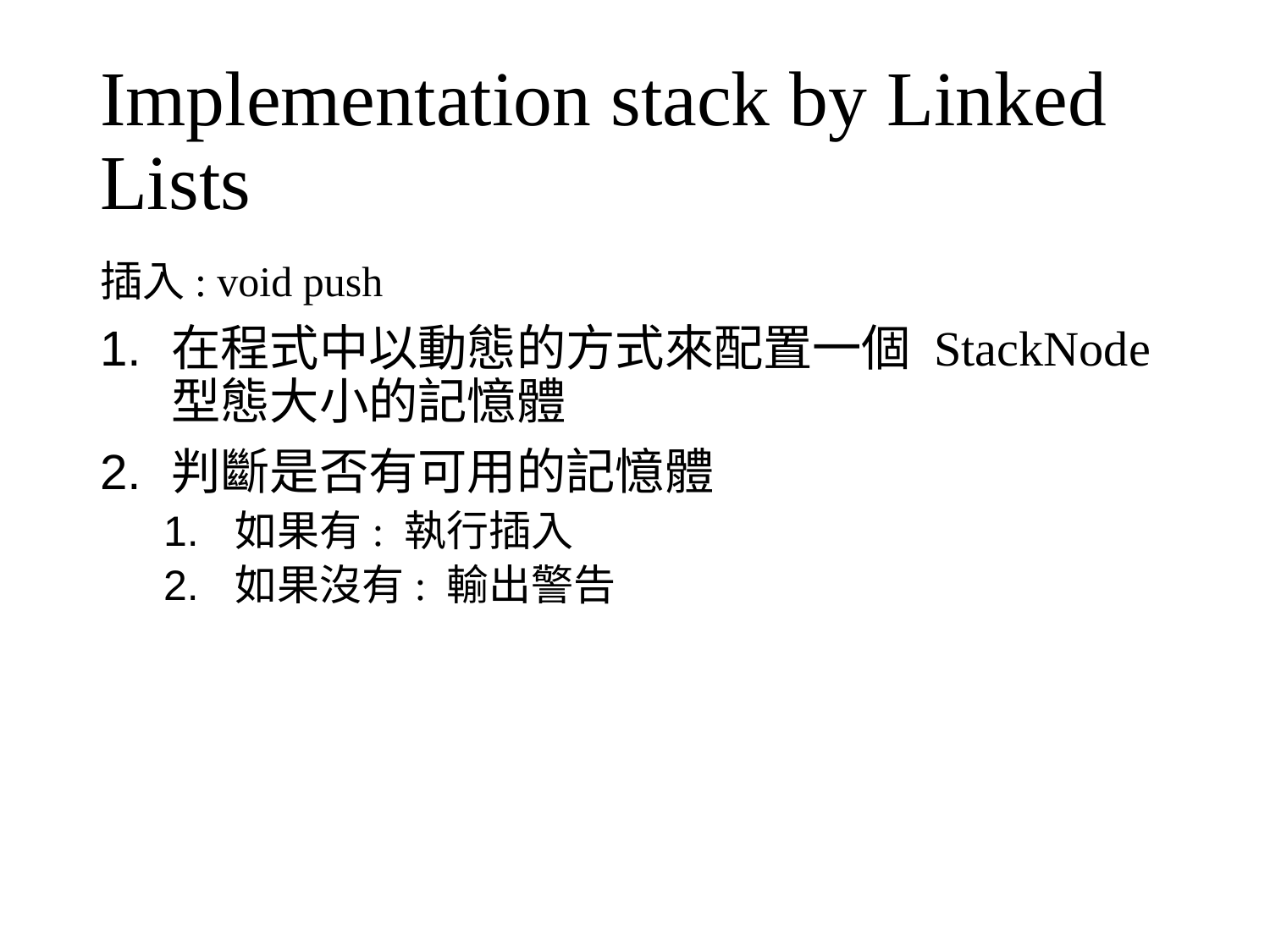

# Implementation stack by Linked Lists
插入: void push
在程式中以動態的方式來配置一個 StackNode型態大小的記憶體
判斷是否有可用的記憶體
如果有: 執行插入
如果沒有: 輸出警告